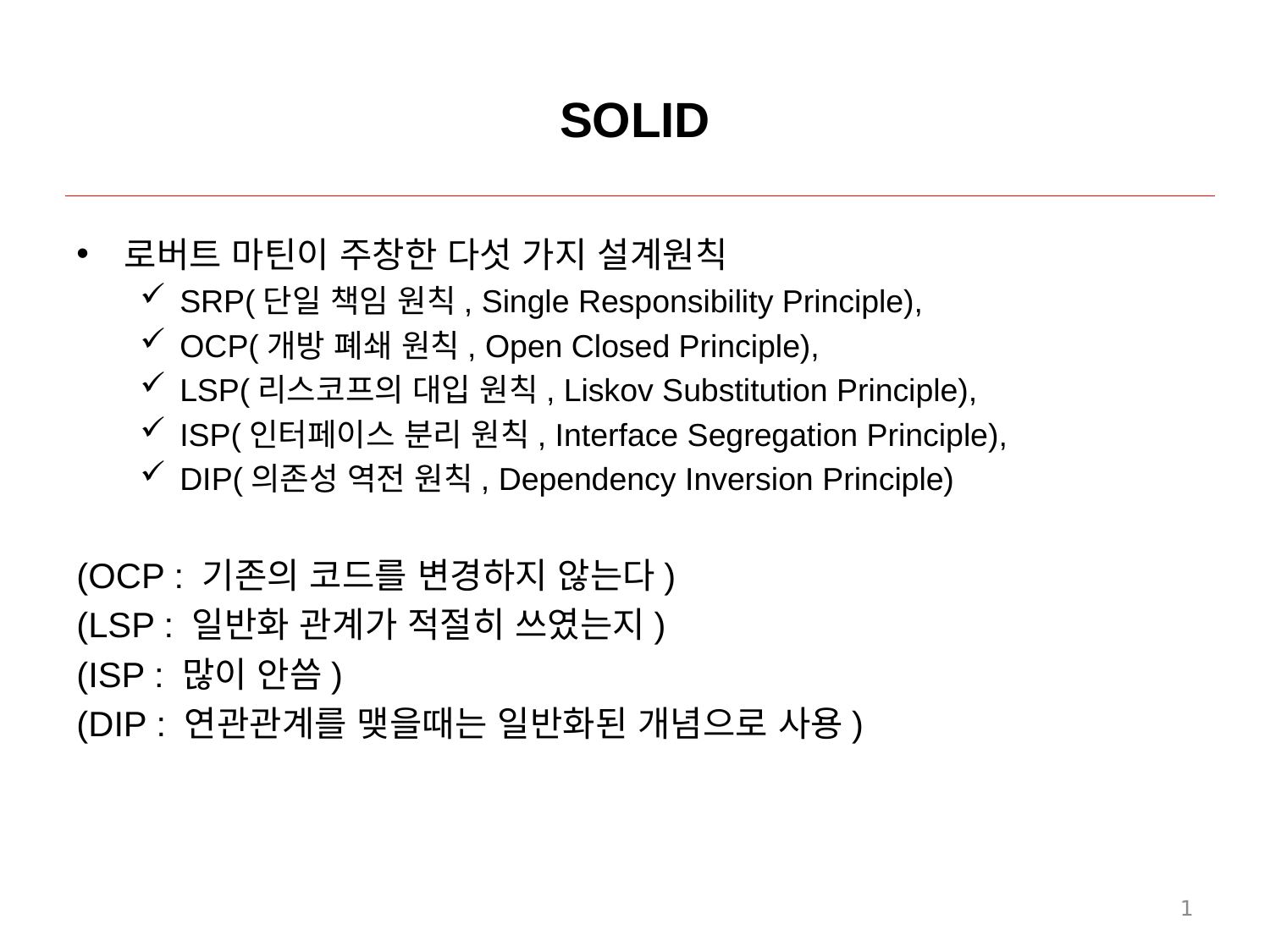

# SOLID
로버트 마틴이 주창한 다섯 가지 설계원칙
SRP(단일 책임 원칙, Single Responsibility Principle),
OCP(개방 폐쇄 원칙, Open Closed Principle),
LSP(리스코프의 대입 원칙, Liskov Substitution Principle),
ISP(인터페이스 분리 원칙, Interface Segregation Principle),
DIP(의존성 역전 원칙, Dependency Inversion Principle)

(OCP : 기존의 코드를 변경하지 않는다)
(LSP : 일반화 관계가 적절히 쓰였는지)
(ISP : 많이 안씀)
(DIP : 연관관계를 맺을때는 일반화된 개념으로 사용)
1